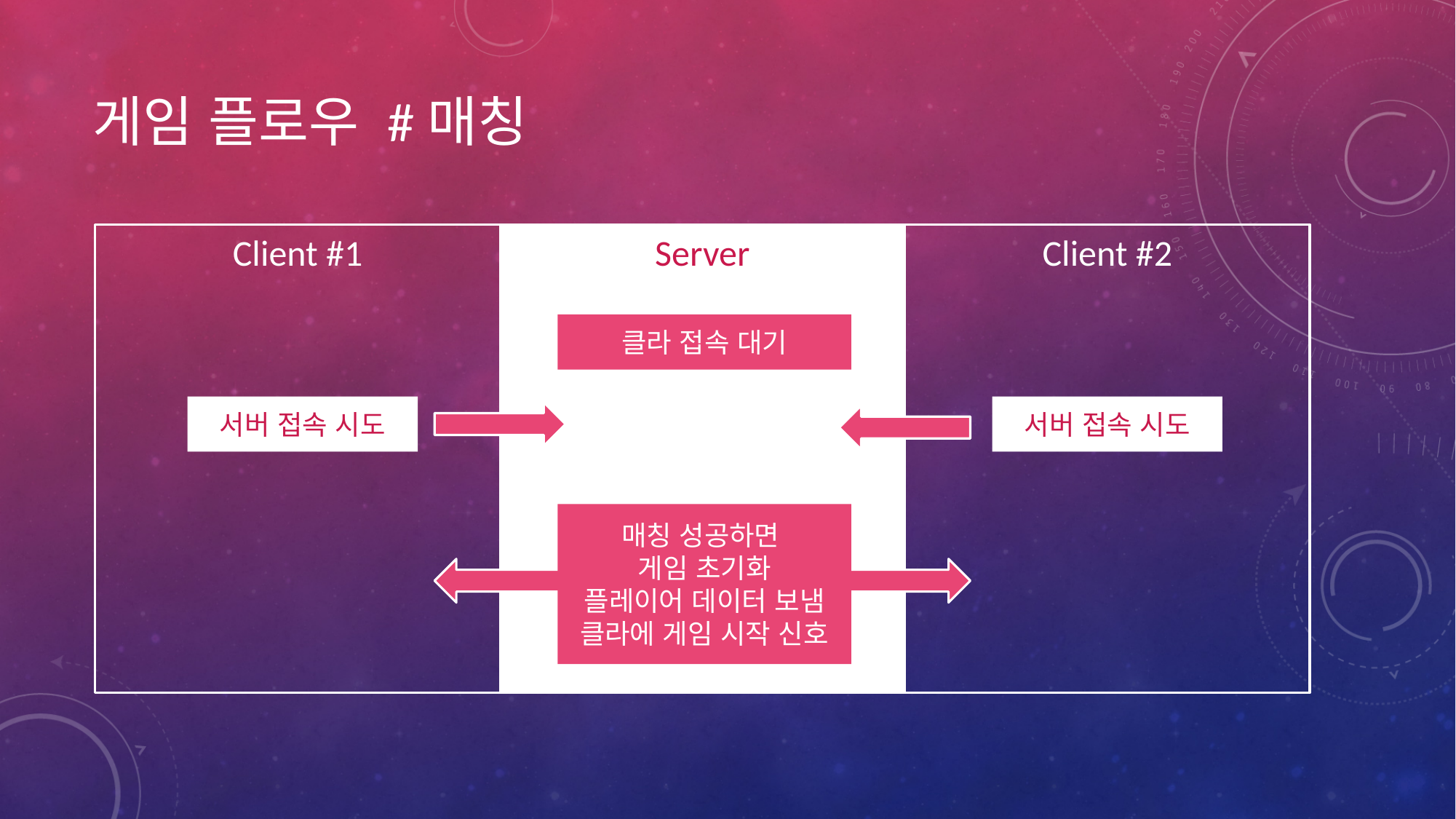

# 게임 플로우 #매칭
Client #1
Server
Client #2
클라 접속 대기
서버 접속 시도
서버 접속 시도

매칭 성공하면
게임 초기화
플레이어 데이터 보냄
클라에 게임 시작 신호